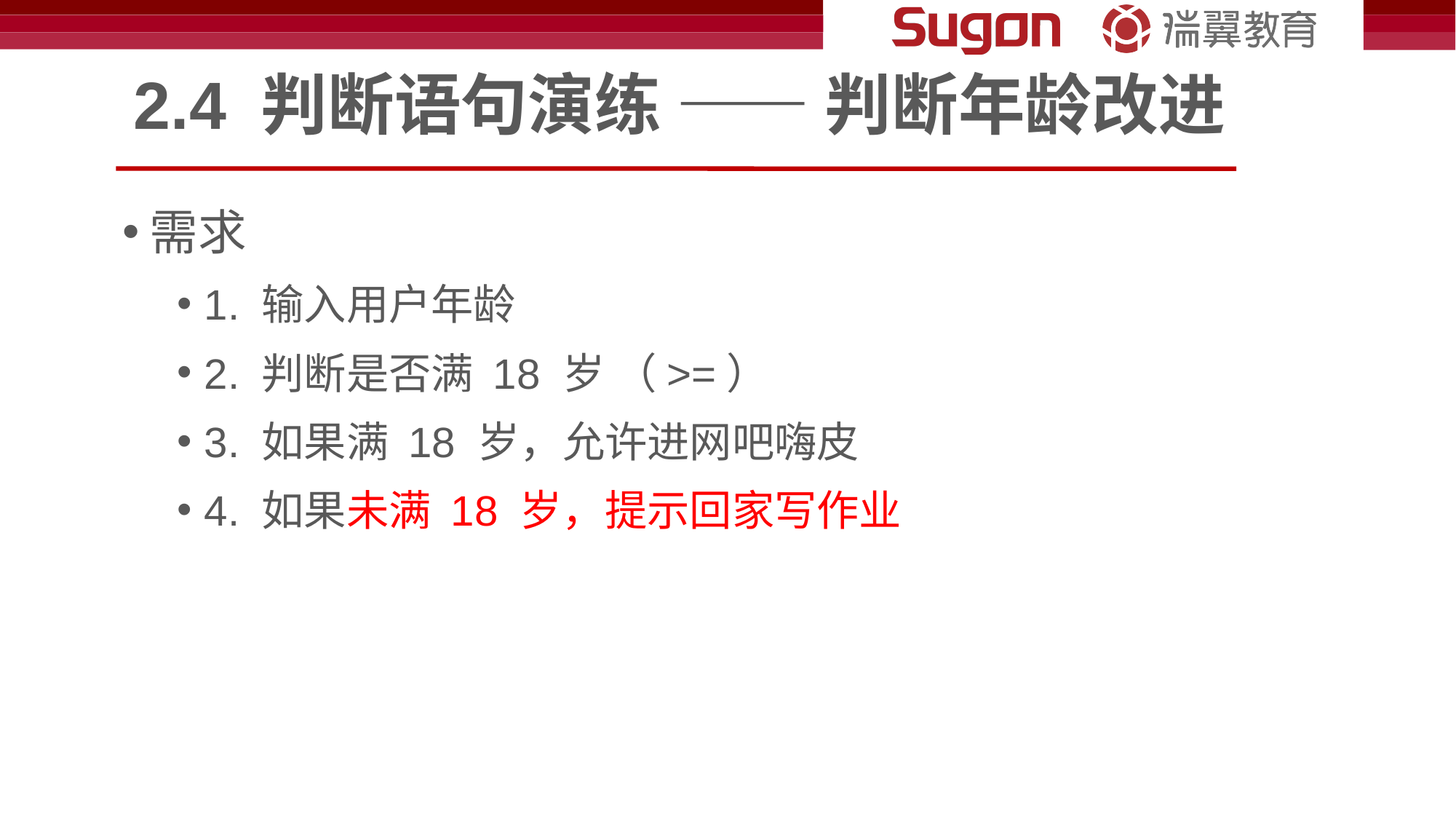

# 2.4 判断语句演练 —— 判断年龄改进
需求
1. 输入用户年龄
2. 判断是否满 18 岁 （>=）
3. 如果满 18 岁，允许进网吧嗨皮
4. 如果未满 18 岁，提示回家写作业